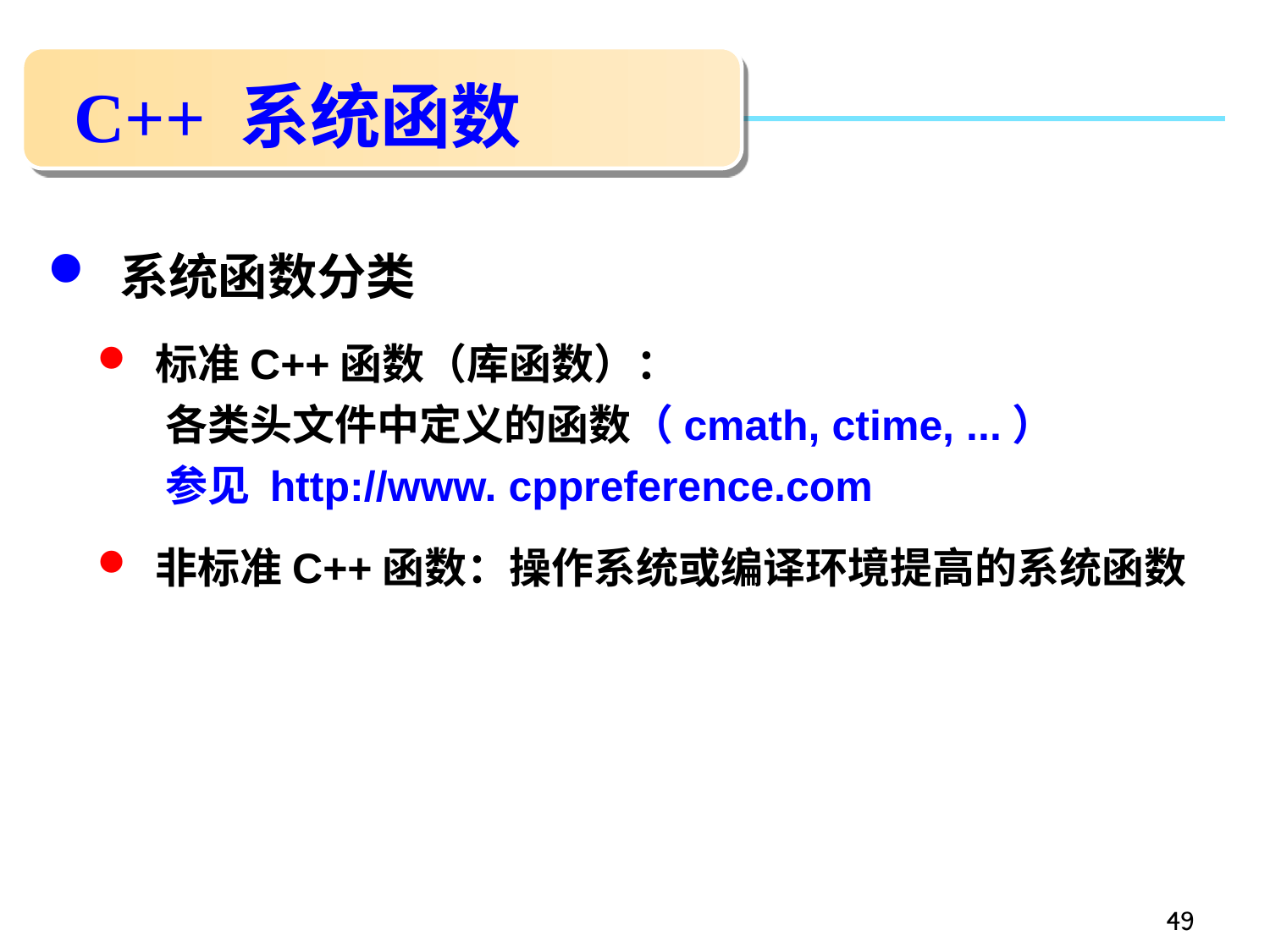

# C++ 系统函数
 系统函数分类
 标准C++函数（库函数）：
    各类头文件中定义的函数（cmath, ctime, ...）
    参见 http://www. cppreference.com
 非标准C++函数：操作系统或编译环境提高的系统函数
49